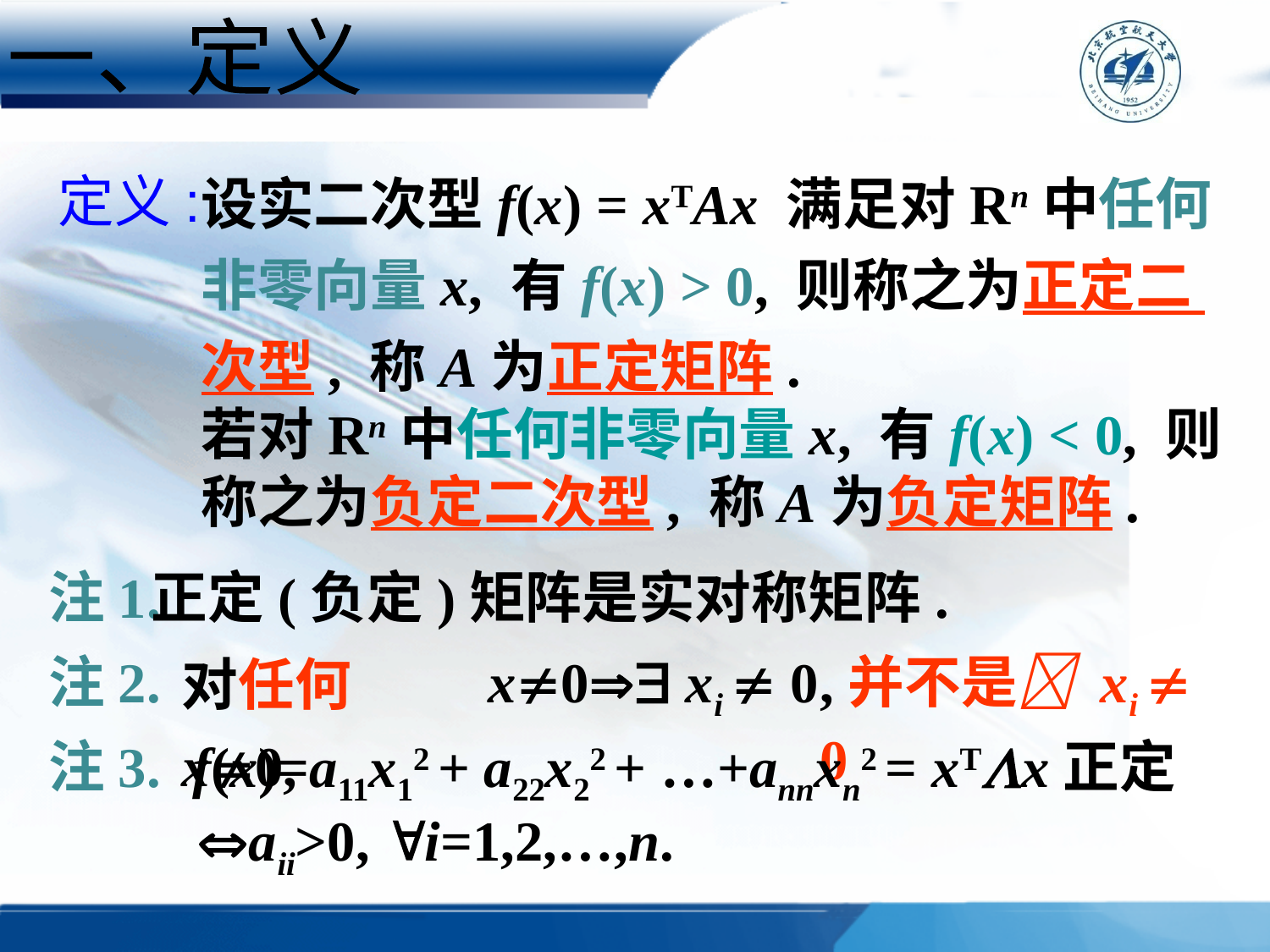

一、定义
设实二次型f(x) = xTAx 满足对Rn中任何
非零向量x, 有f(x) > 0, 则称之为正定二
次型, 称A为正定矩阵.
若对Rn中任何非零向量x, 有f(x) < 0, 则
称之为负定二次型, 称A为负定矩阵.
定义:
注1.
正定(负定)矩阵是实对称矩阵.
对任何x≠0,
注2.
x≠0⇒∃ xi ≠ 0
,并不是∀ xi ≠ 0
注3.
f(x)=a11x12 + a22x22 + …+annxn2 = xTΛx正定
⇔aii>0, ∀i=1,2,…,n.